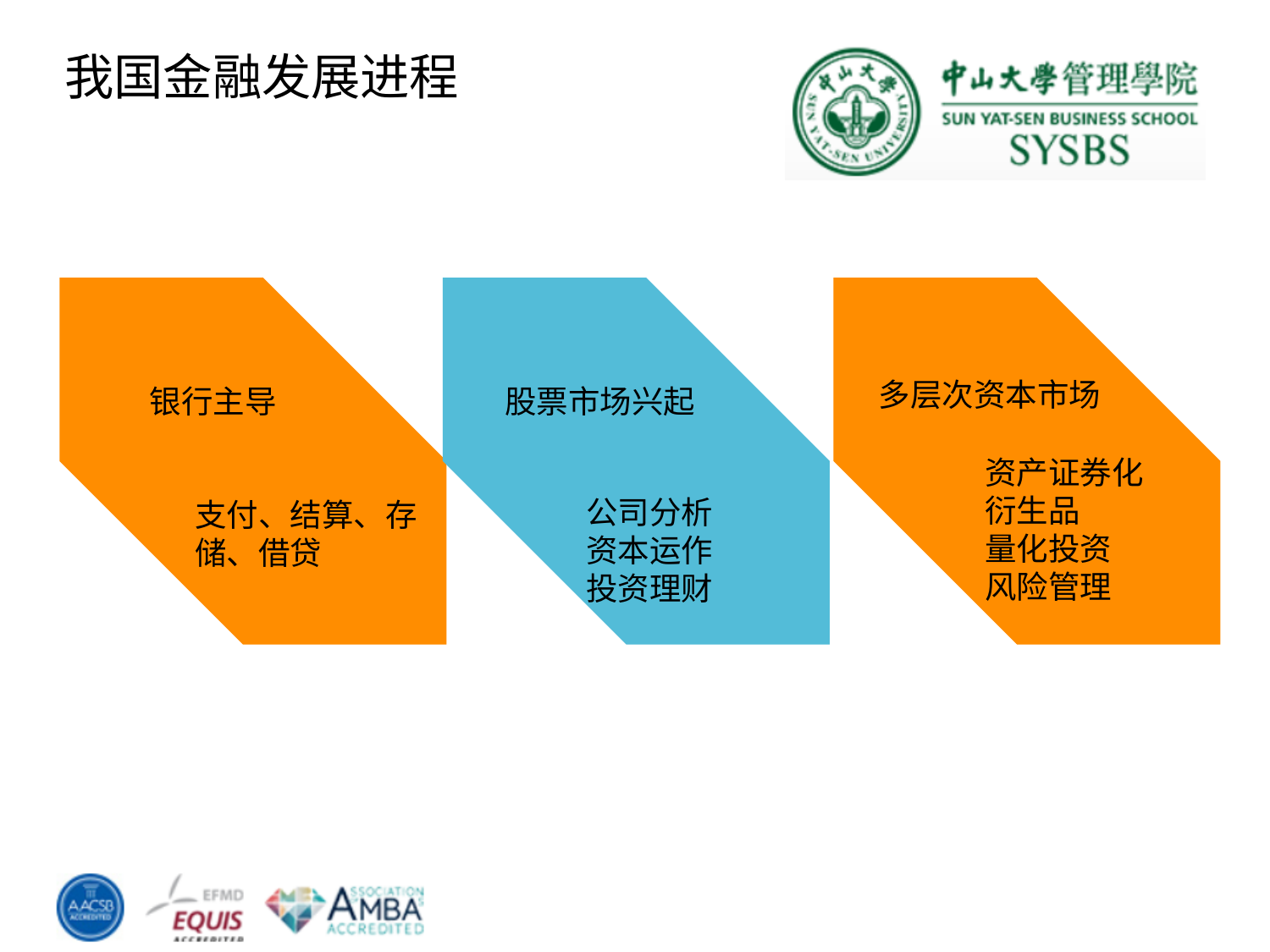

我国金融发展进程
点击添加文本

多层次资本市场
股票市场兴起
银行主导
点击添加文本
资产证券化
衍生品
量化投资
风险管理
公司分析
资本运作
投资理财
支付、结算、存储、借贷
点击添加文本
点击添加文本